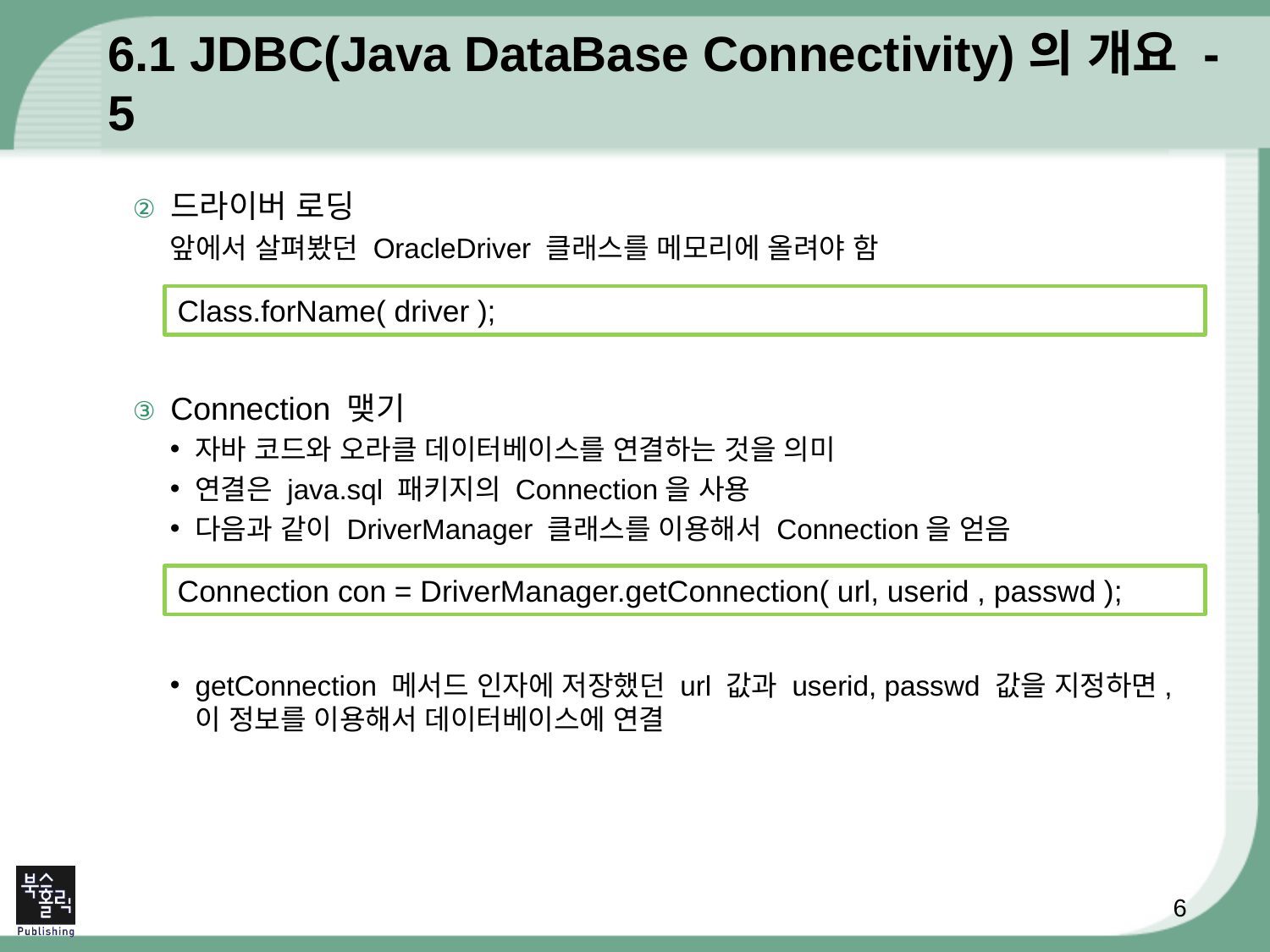

# 6.1 JDBC(Java DataBase Connectivity)의 개요 - 5
드라이버 로딩
앞에서 살펴봤던 OracleDriver 클래스를 메모리에 올려야 함

Connection 맺기
자바 코드와 오라클 데이터베이스를 연결하는 것을 의미
연결은 java.sql 패키지의 Connection을 사용
다음과 같이 DriverManager 클래스를 이용해서 Connection을 얻음

getConnection 메서드 인자에 저장했던 url 값과 userid, passwd 값을 지정하면, 이 정보를 이용해서 데이터베이스에 연결
Class.forName( driver );
Connection con = DriverManager.getConnection( url, userid , passwd );
6